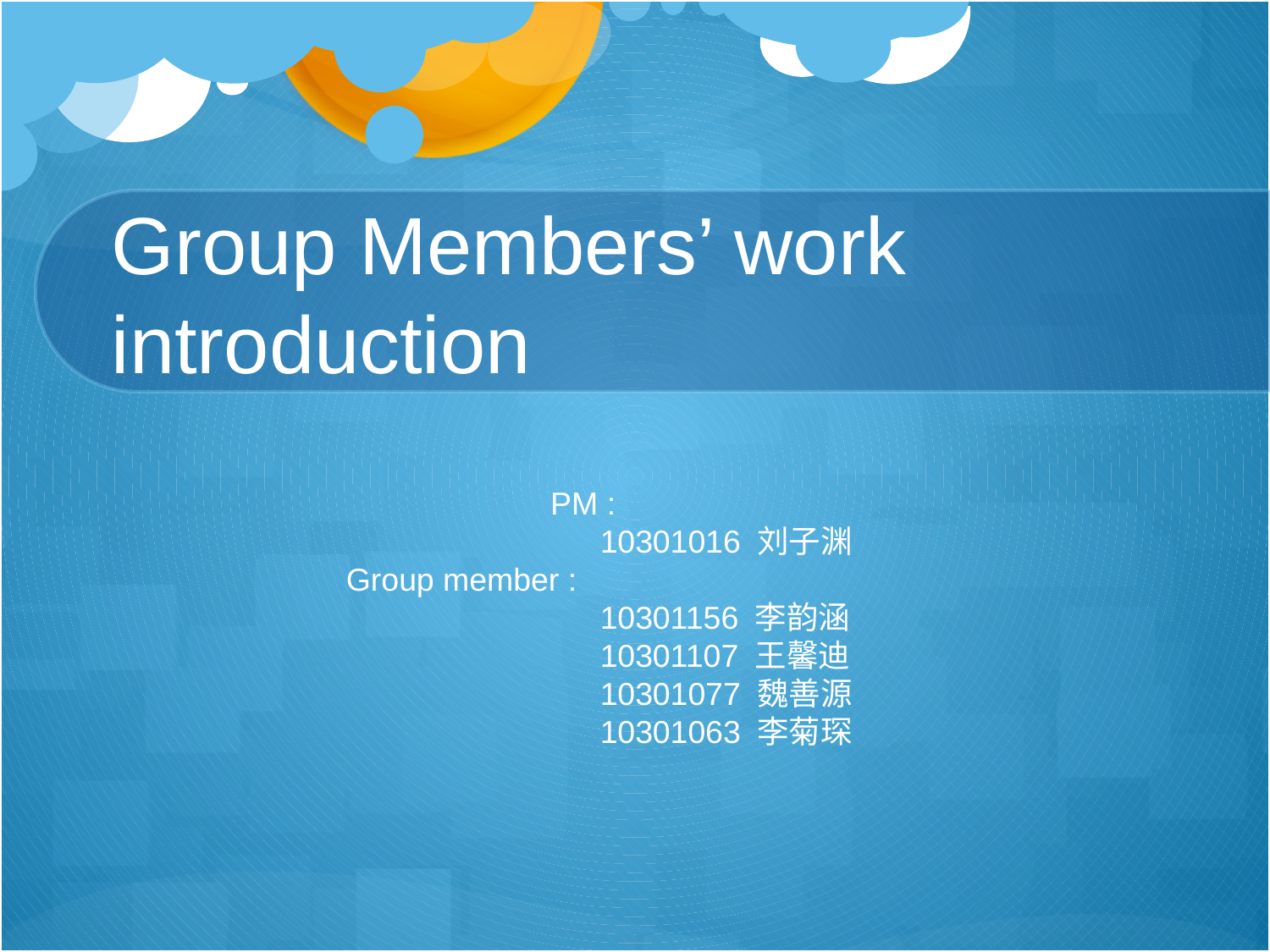

# Group Members’ work introduction
                       PM :
		10301016 刘子渊
Group member :
		10301156 李韵涵
		10301107 王馨迪
		10301077 魏善源
		10301063 李菊琛